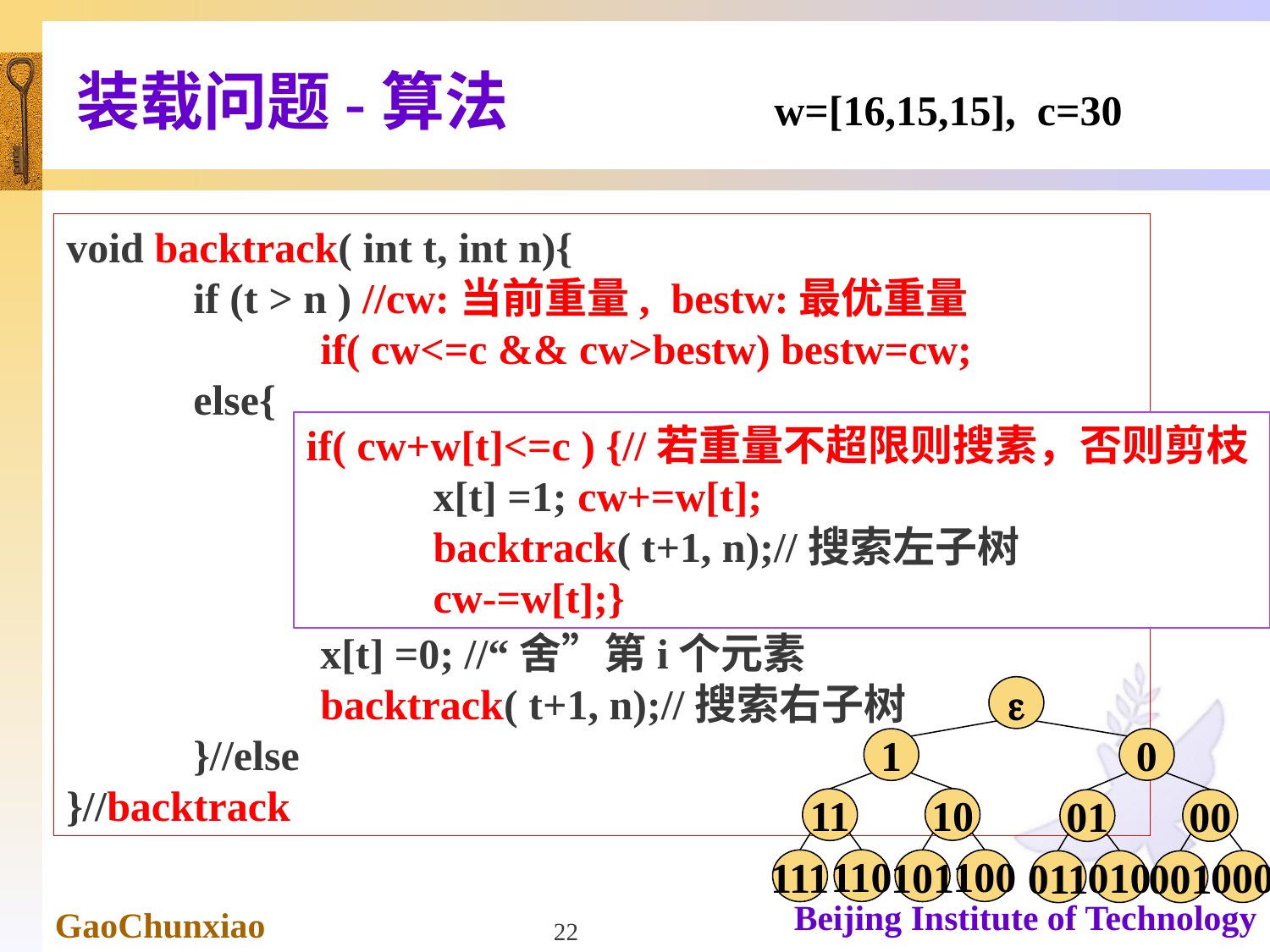

# 装载问题-算法
w=[16,15,15],  c=30
void backtrack( int t, int n){
	if (t > n ) //cw:当前重量,  bestw:最优重量
		if( cw<=c && cw>bestw) bestw=cw;
	else{
		x[t] =1;cw+=w[t]; //“取”第i个元素
		backtrack( t+1, n);//搜索左子树
		cw-=w[t];

		x[t] =0; //“舍”第i个元素
		backtrack( t+1, n);//搜索右子树
	}//else
}//backtrack
if( cw+w[t]<=c ) {//若重量不超限则搜素，否则剪枝
	x[t] =1; cw+=w[t];
	backtrack( t+1, n);//搜索左子树
	cw-=w[t];}
ε
0
1
10
11
00
01
 110
100
 111
101
 010
000
 011
001
22